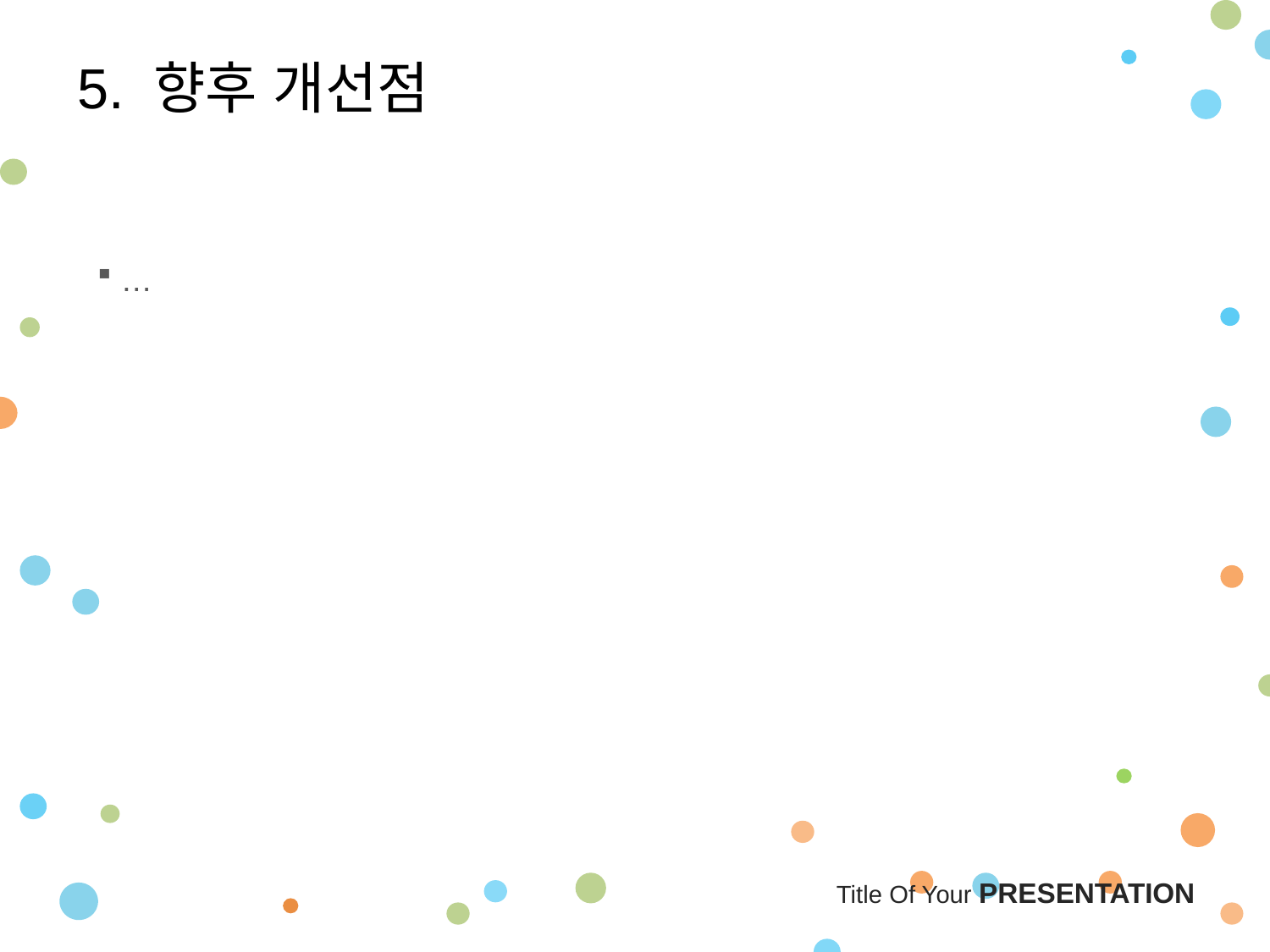

5. 향후 개선점

 …
 Title Of Your PRESENTATION